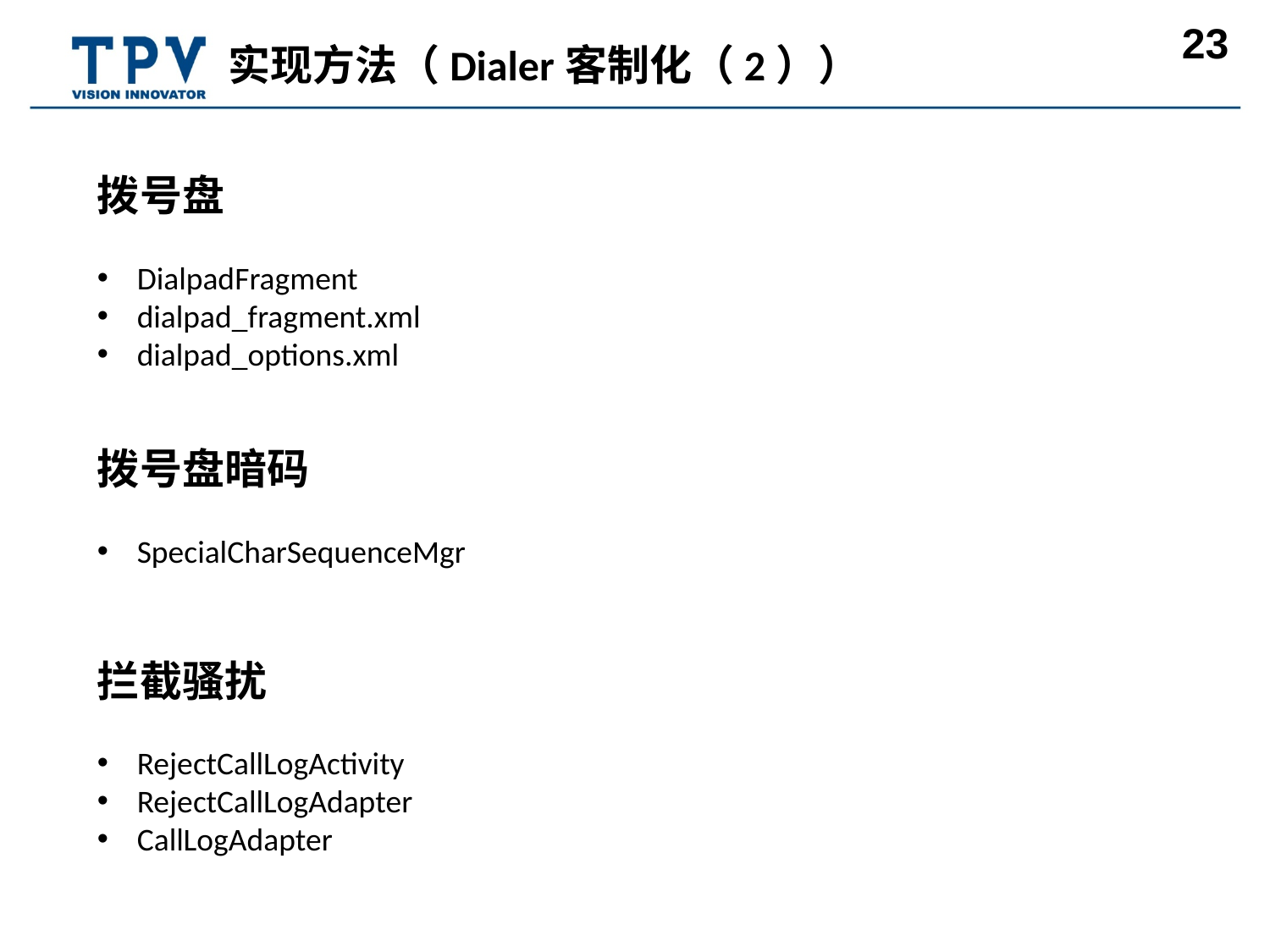

实现方法（Dialer客制化（2））
拨号盘

DialpadFragment
dialpad_fragment.xml
dialpad_options.xml
拨号盘暗码

SpecialCharSequenceMgr
拦截骚扰

RejectCallLogActivity
RejectCallLogAdapter
CallLogAdapter